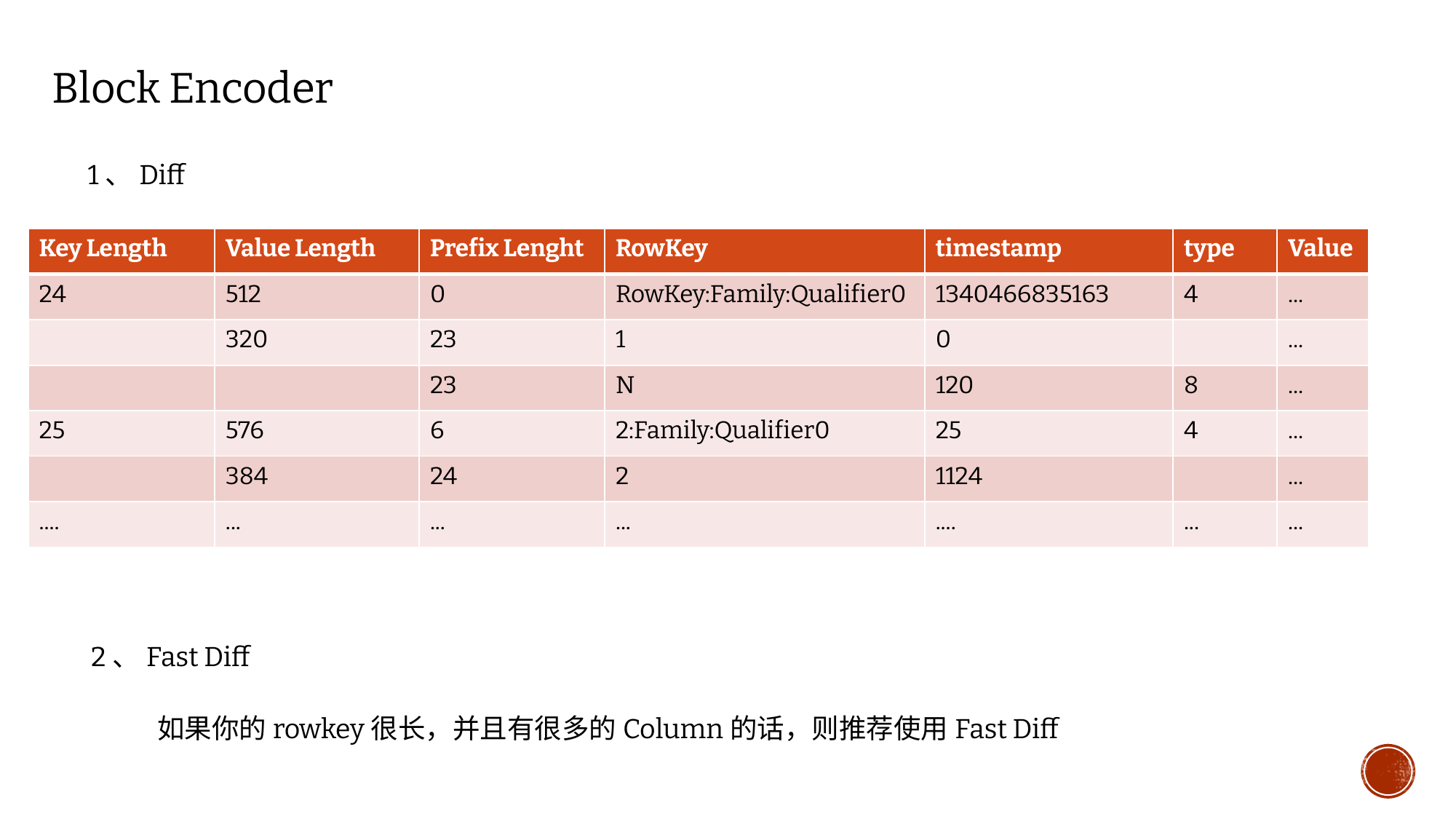

Block Encoder
1、Diff
| Key Length | Value Length | Prefix Lenght | RowKey | timestamp | type | Value |
| --- | --- | --- | --- | --- | --- | --- |
| 24 | 512 | 0 | RowKey:Family:Qualifier0 | 1340466835163 | 4 | ... |
|  | 320 | 23 | 1 | 0 |  | ... |
|  |  | 23 | N | 120 | 8 | ... |
| 25 | 576 | 6 | 2:Family:Qualifier0 | 25 | 4 | ... |
|  | 384 | 24 | 2 | 1124 |  | ... |
| .... | ... | ... | ... | .... | ... | ... |
2、Fast Diff
如果你的rowkey很长，并且有很多的Column的话，则推荐使用Fast Diff